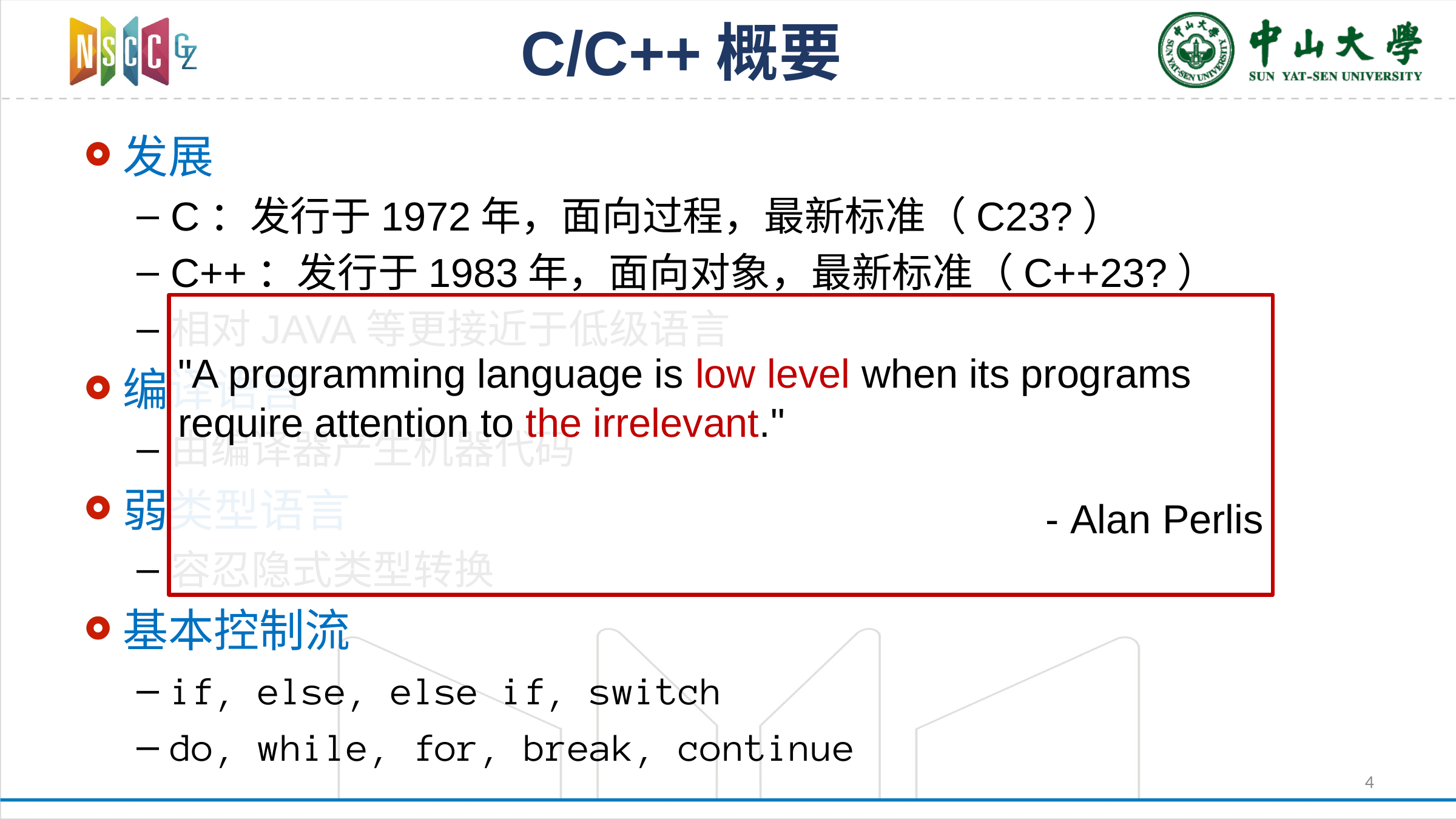

# C/C++概要
发展
C：发行于1972年，面向过程，最新标准（C23?）
C++：发行于1983年，面向对象，最新标准（C++23?）
相对JAVA等更接近于低级语言
编译语言
由编译器产生机器代码
弱类型语言
容忍隐式类型转换
基本控制流
if, else, else if, switch
do, while, for, break, continue

"A programming language is low level when its programs require attention to the irrelevant."

- Alan Perlis

4